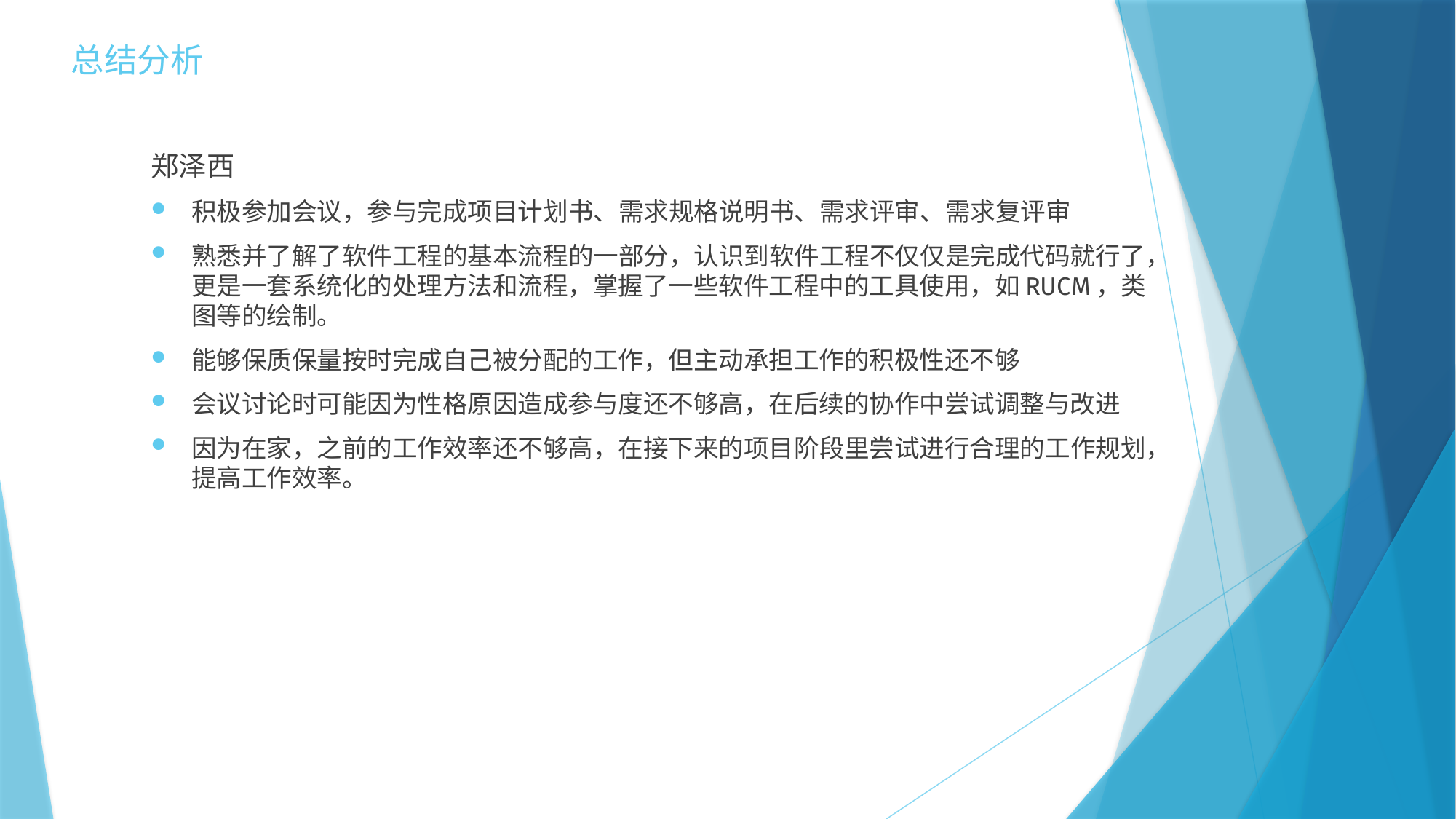

# 总结分析
郑泽西
积极参加会议，参与完成项目计划书、需求规格说明书、需求评审、需求复评审
熟悉并了解了软件工程的基本流程的一部分，认识到软件工程不仅仅是完成代码就行了，更是一套系统化的处理方法和流程，掌握了一些软件工程中的工具使用，如RUCM，类图等的绘制。
能够保质保量按时完成自己被分配的工作，但主动承担工作的积极性还不够
会议讨论时可能因为性格原因造成参与度还不够高，在后续的协作中尝试调整与改进
因为在家，之前的工作效率还不够高，在接下来的项目阶段里尝试进行合理的工作规划，提高工作效率。